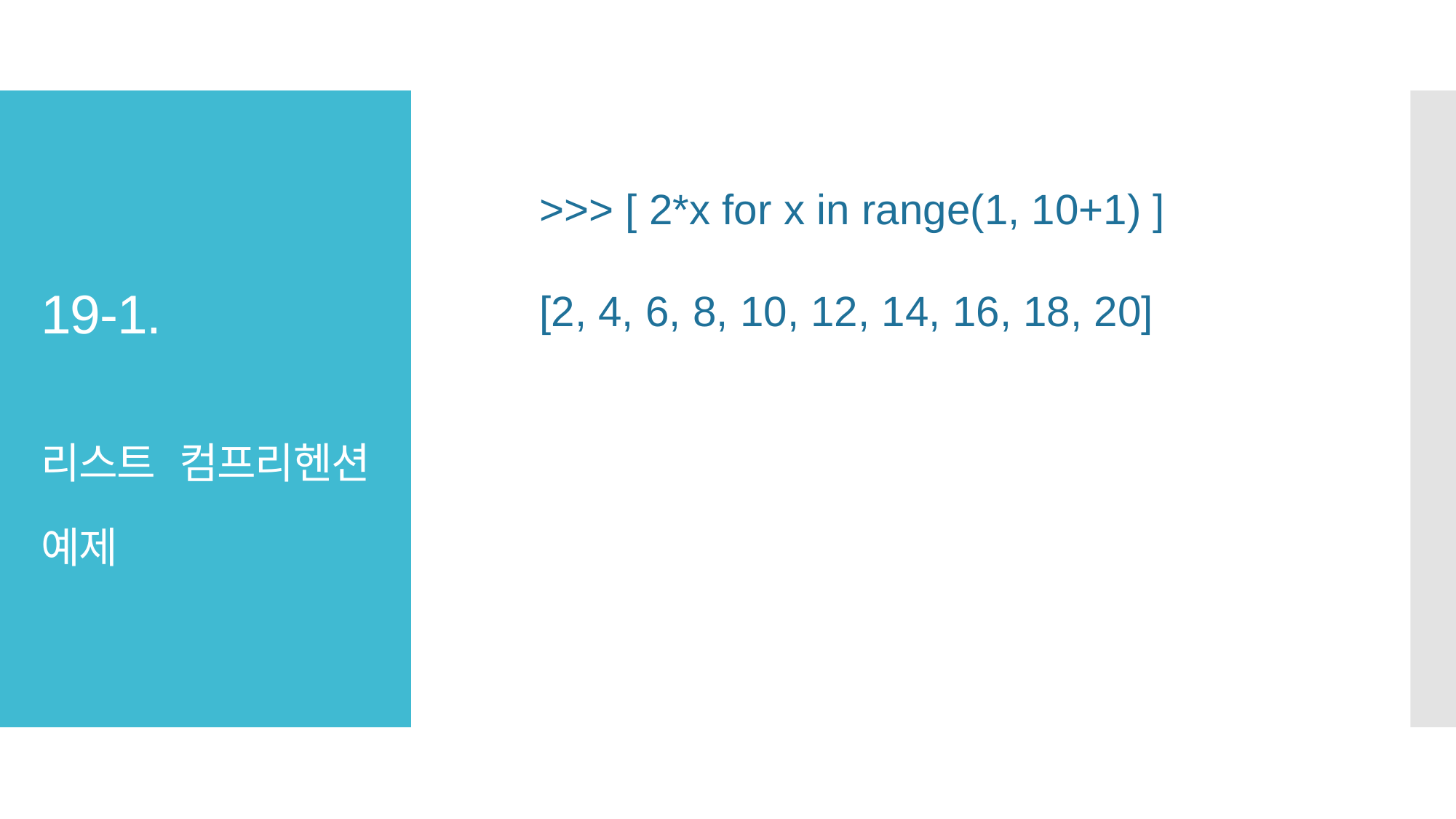

# 19-1. 리스트 컴프리헨션 예제
>>> [ 2*x for x in range(1, 10+1) ]

[2, 4, 6, 8, 10, 12, 14, 16, 18, 20]